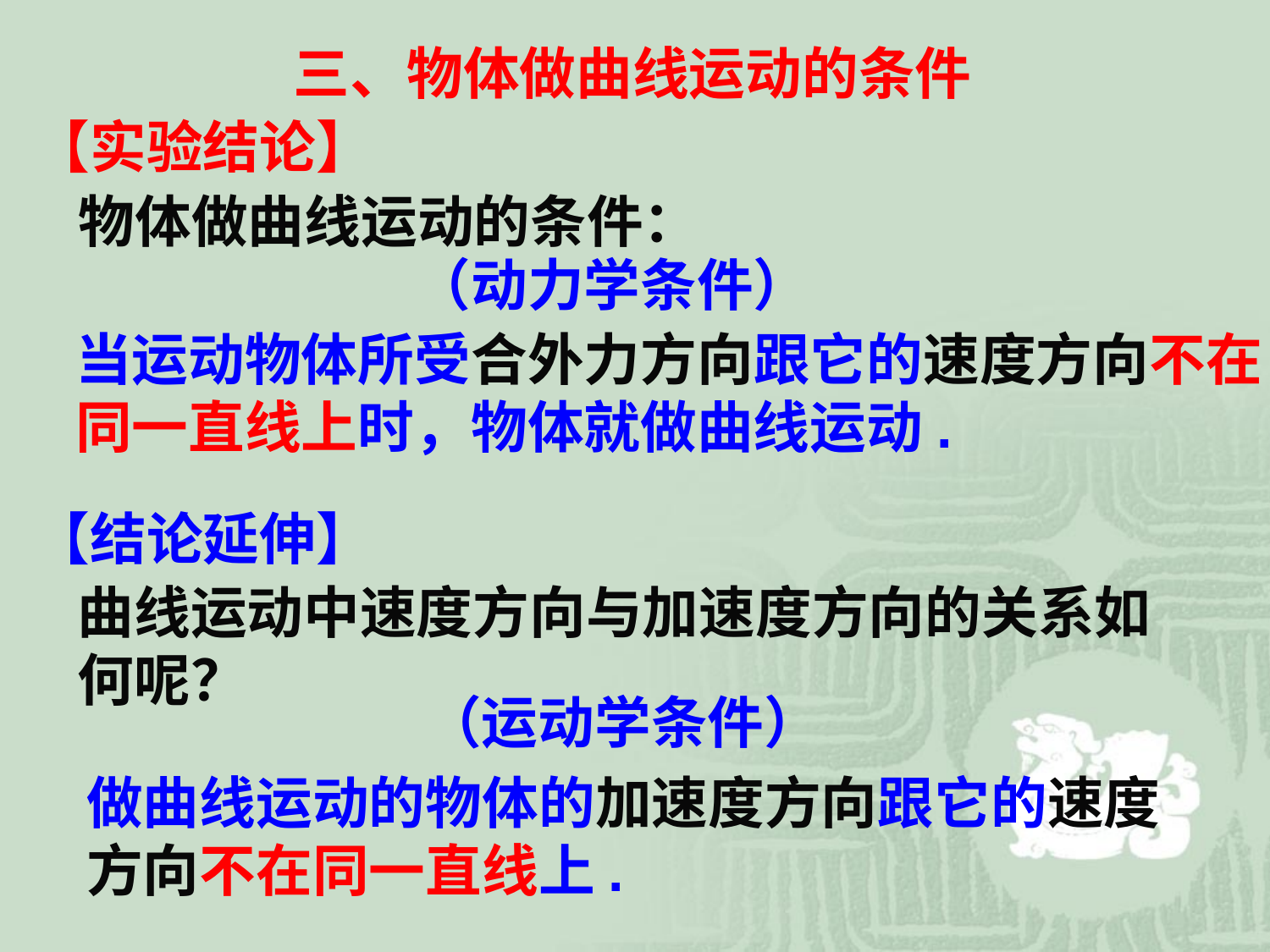

三、物体做曲线运动的条件
【实验结论】
物体做曲线运动的条件：
（动力学条件）
当运动物体所受合外力方向跟它的速度方向不在
同一直线上时，物体就做曲线运动.
【结论延伸】
曲线运动中速度方向与加速度方向的关系如何呢？
（运动学条件）
做曲线运动的物体的加速度方向跟它的速度方向不在同一直线上.